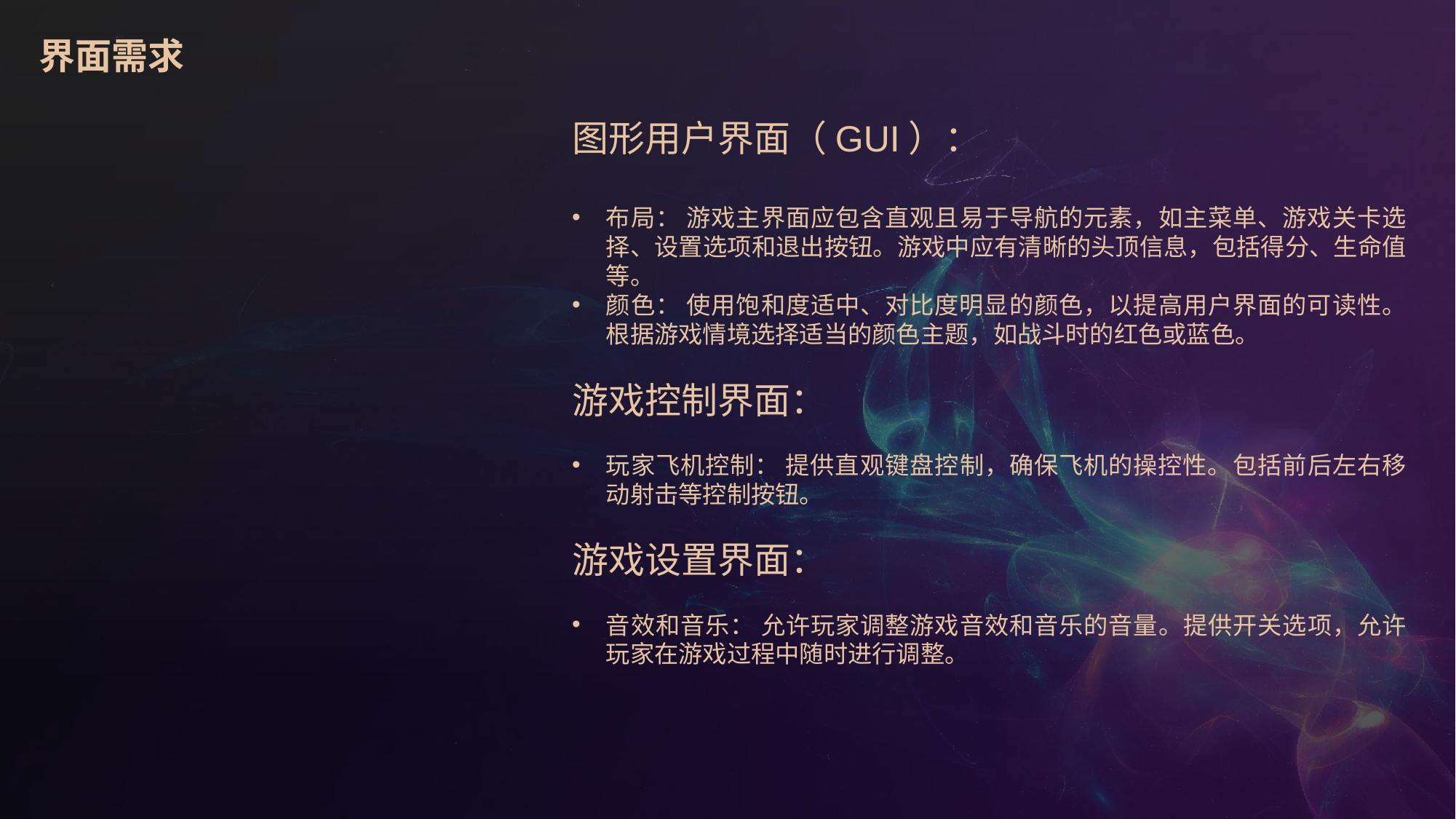

界面需求
图形用户界面（GUI）：

布局： 游戏主界面应包含直观且易于导航的元素，如主菜单、游戏关卡选择、设置选项和退出按钮。游戏中应有清晰的头顶信息，包括得分、生命值等。
颜色： 使用饱和度适中、对比度明显的颜色，以提高用户界面的可读性。根据游戏情境选择适当的颜色主题，如战斗时的红色或蓝色。

游戏控制界面：

玩家飞机控制： 提供直观键盘控制，确保飞机的操控性。包括前后左右移动射击等控制按钮。

游戏设置界面：

音效和音乐： 允许玩家调整游戏音效和音乐的音量。提供开关选项，允许玩家在游戏过程中随时进行调整。